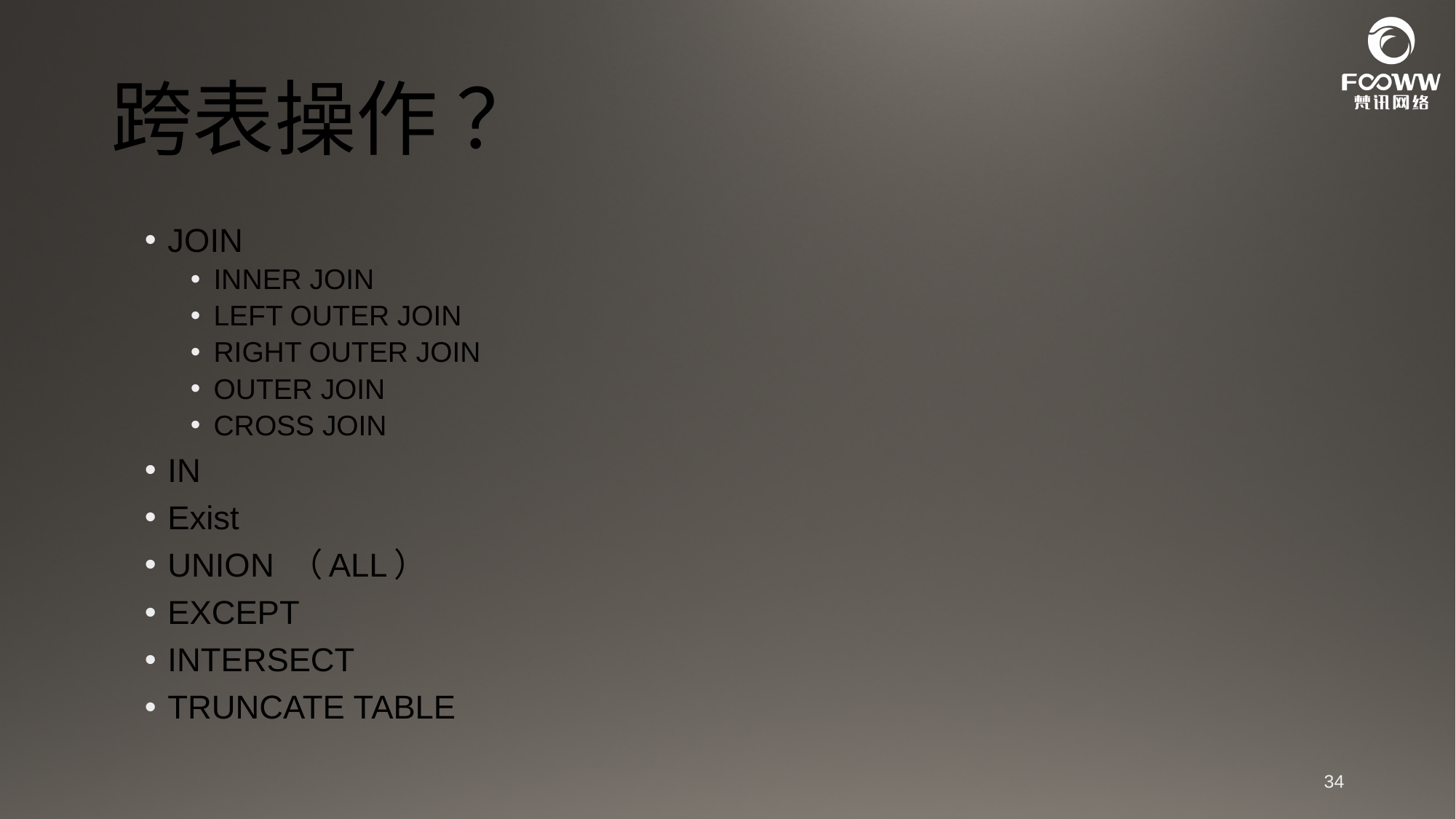

# 跨表操作 ？
JOIN
INNER JOIN
LEFT OUTER JOIN
RIGHT OUTER JOIN
OUTER JOIN
CROSS JOIN
IN
Exist
UNION （ALL）
EXCEPT
INTERSECT
TRUNCATE TABLE

34